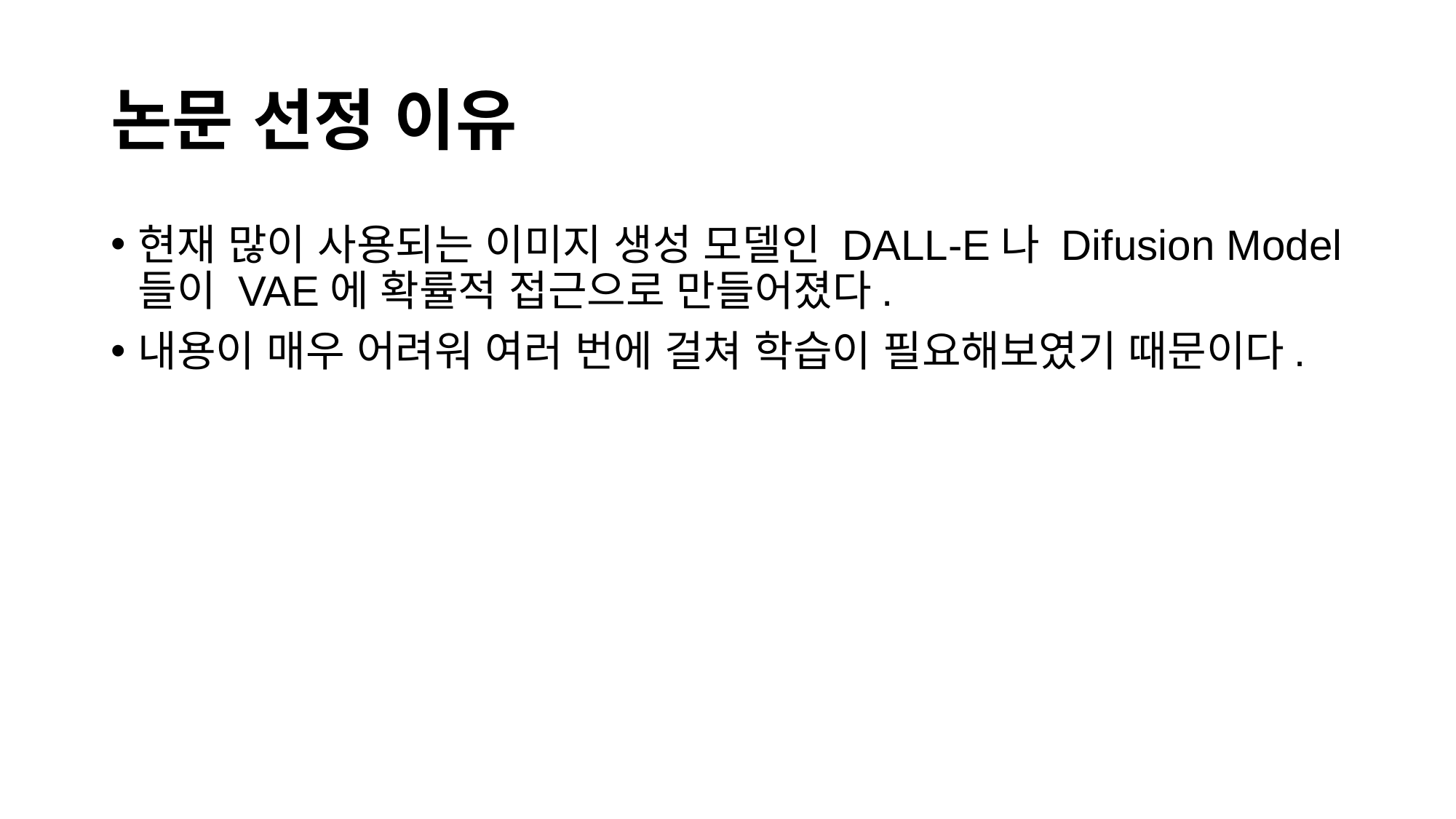

# 논문 선정 이유
현재 많이 사용되는 이미지 생성 모델인 DALL-E나 Difusion Model들이 VAE에 확률적 접근으로 만들어졌다.
내용이 매우 어려워 여러 번에 걸쳐 학습이 필요해보였기 때문이다.